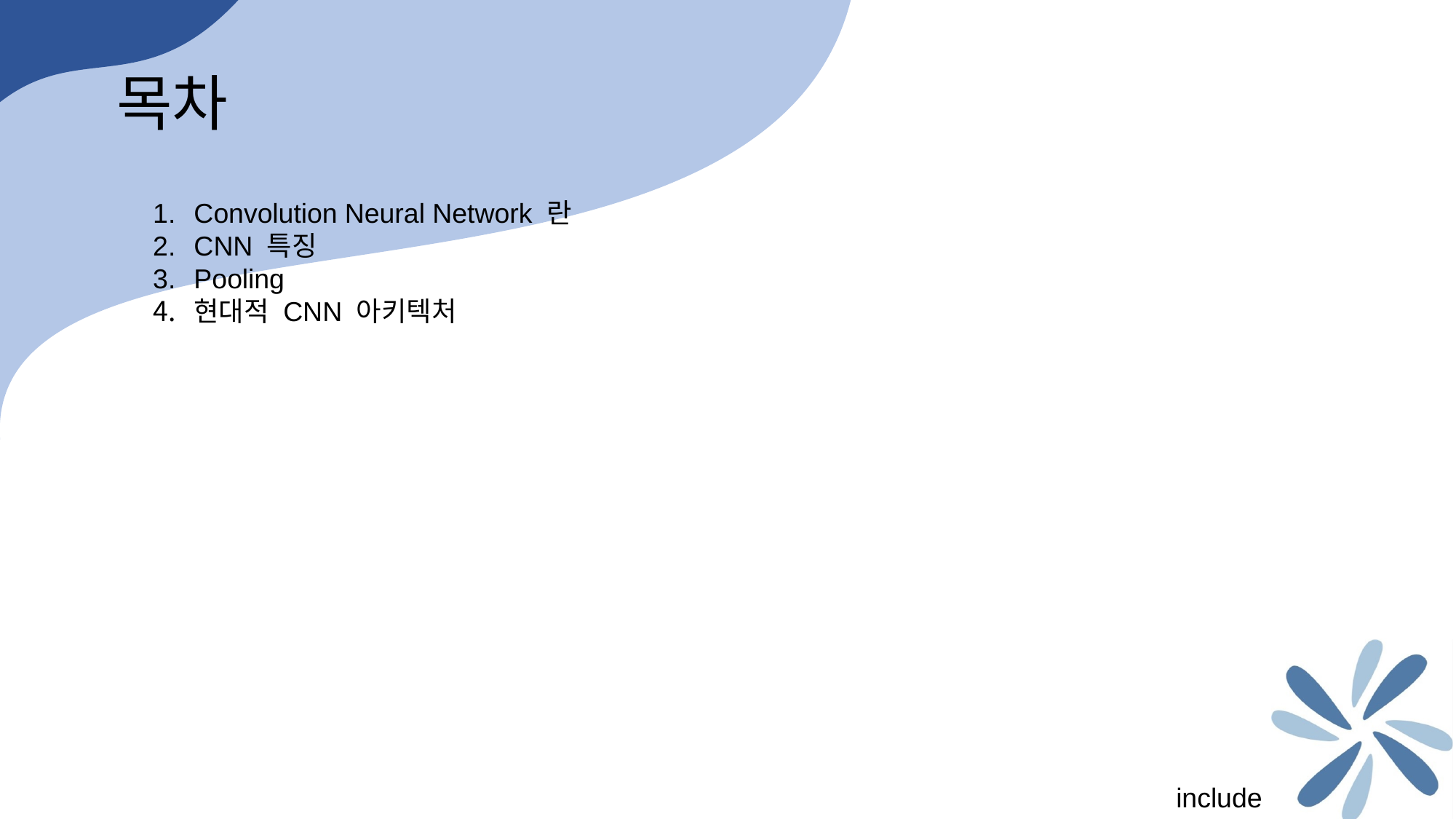

목차
Convolution Neural Network 란
CNN 특징
Pooling
현대적 CNN 아키텍처